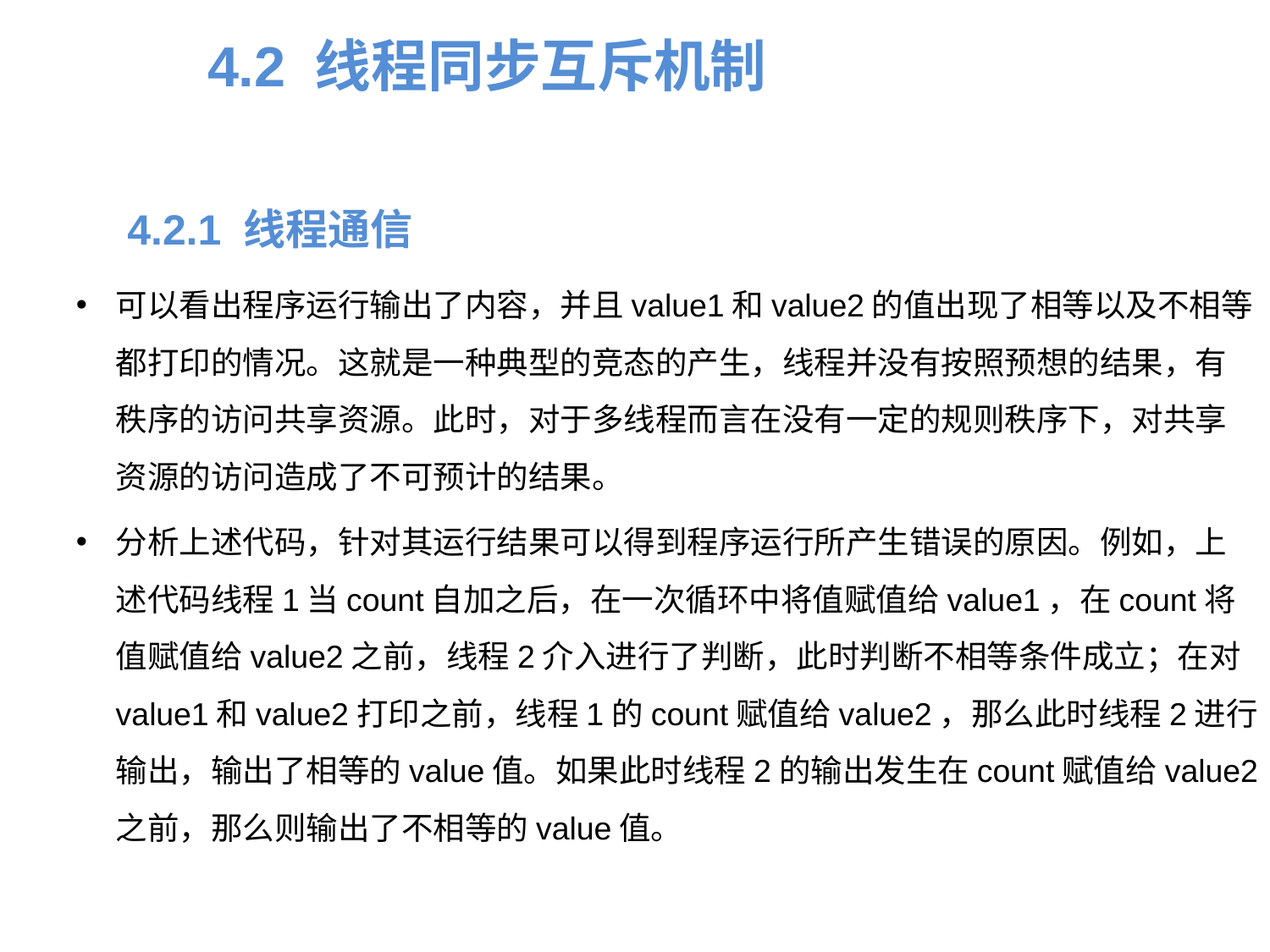

4.2 线程同步互斥机制
4.2.1 线程通信
可以看出程序运行输出了内容，并且value1和value2的值出现了相等以及不相等都打印的情况。这就是一种典型的竞态的产生，线程并没有按照预想的结果，有秩序的访问共享资源。此时，对于多线程而言在没有一定的规则秩序下，对共享资源的访问造成了不可预计的结果。
分析上述代码，针对其运行结果可以得到程序运行所产生错误的原因。例如，上述代码线程1当count自加之后，在一次循环中将值赋值给value1，在count将值赋值给value2之前，线程2介入进行了判断，此时判断不相等条件成立；在对value1和value2打印之前，线程1的count赋值给value2，那么此时线程2进行输出，输出了相等的value值。如果此时线程2的输出发生在count赋值给value2之前，那么则输出了不相等的value值。